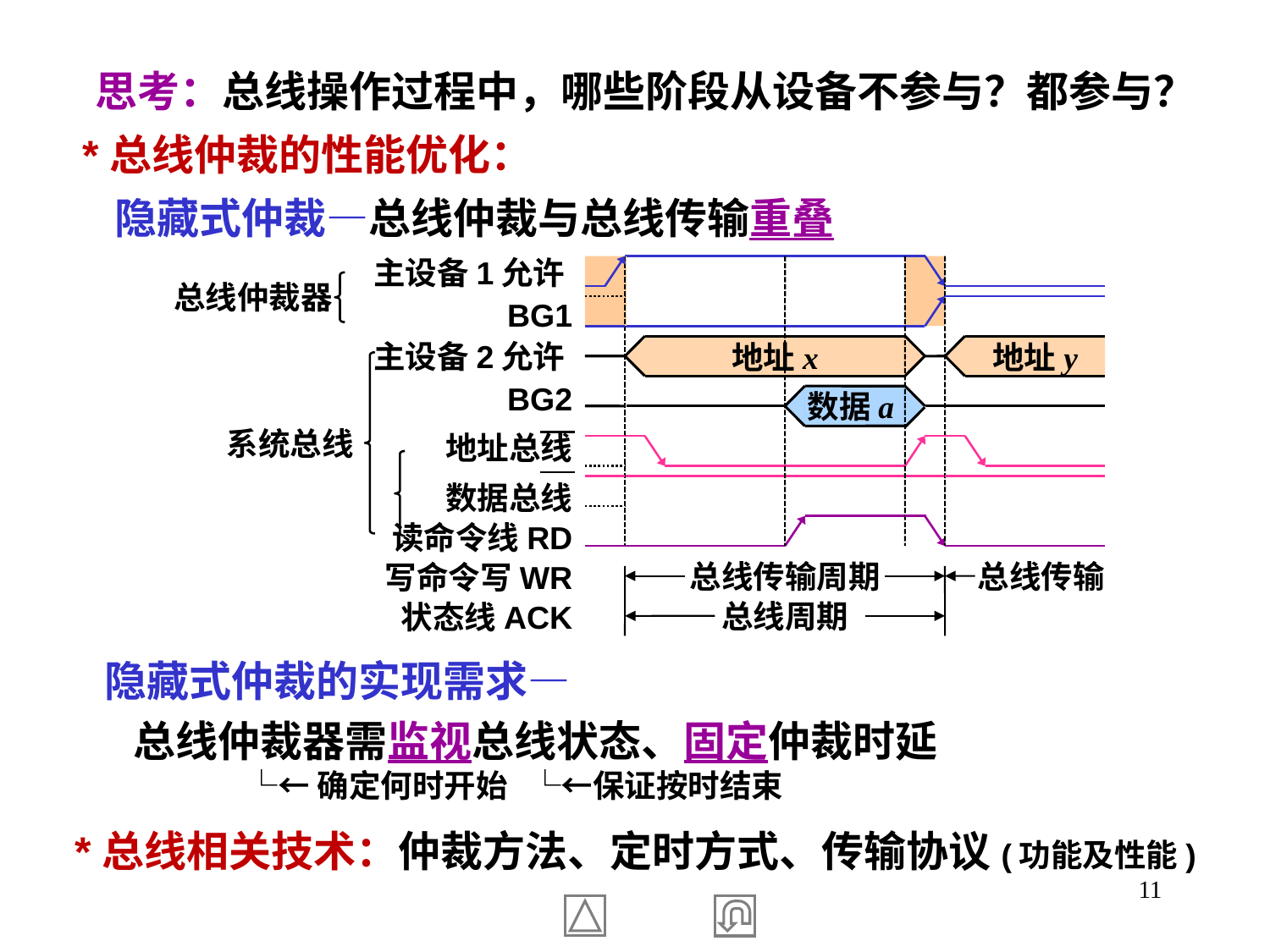

思考：总线操作过程中，哪些阶段从设备不参与？都参与？
   *总线仲裁的性能优化：
      隐藏式仲裁—总线仲裁与总线传输重叠
主设备1允许BG1
主设备2允许BG2
地址总线
数据总线
读命令线RD
写命令写WR
状态线ACK

总线仲裁器

系统总线

地址x

数据a

总线传输周期

地址y

总线传输
总线周期
      隐藏式仲裁的实现需求—
         总线仲裁器需监视总线状态、固定仲裁时延
                             └←确定何时开始   └←保证按时结束
   *总线相关技术：仲裁方法、定时方式、传输协议(功能及性能)
11